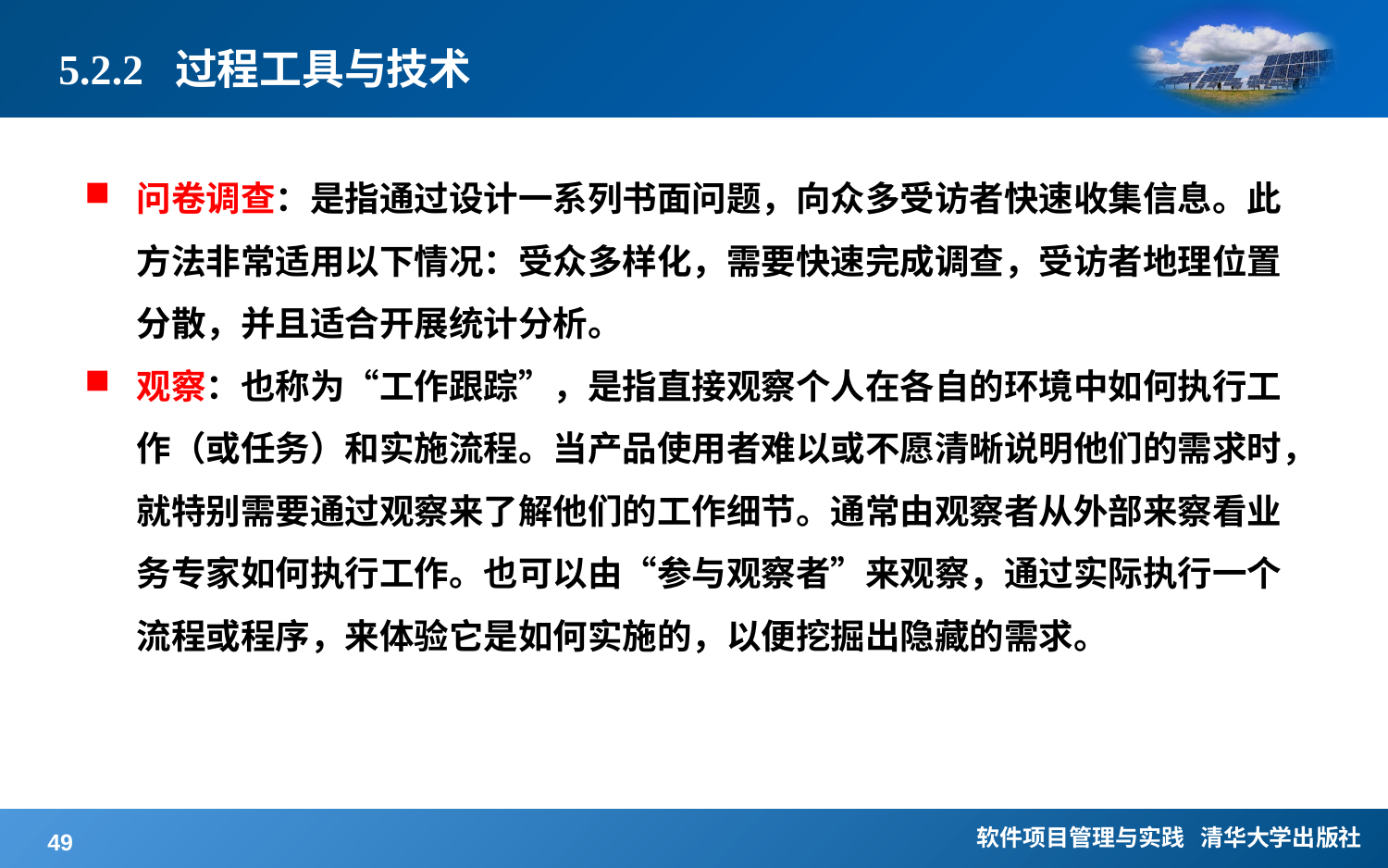

# 5.2.2  过程工具与技术
问卷调查：是指通过设计一系列书面问题，向众多受访者快速收集信息。此方法非常适用以下情况：受众多样化，需要快速完成调查，受访者地理位置分散，并且适合开展统计分析。
观察：也称为“工作跟踪”，是指直接观察个人在各自的环境中如何执行工作（或任务）和实施流程。当产品使用者难以或不愿清晰说明他们的需求时，就特别需要通过观察来了解他们的工作细节。通常由观察者从外部来察看业务专家如何执行工作。也可以由“参与观察者”来观察，通过实际执行一个流程或程序，来体验它是如何实施的，以便挖掘出隐藏的需求。